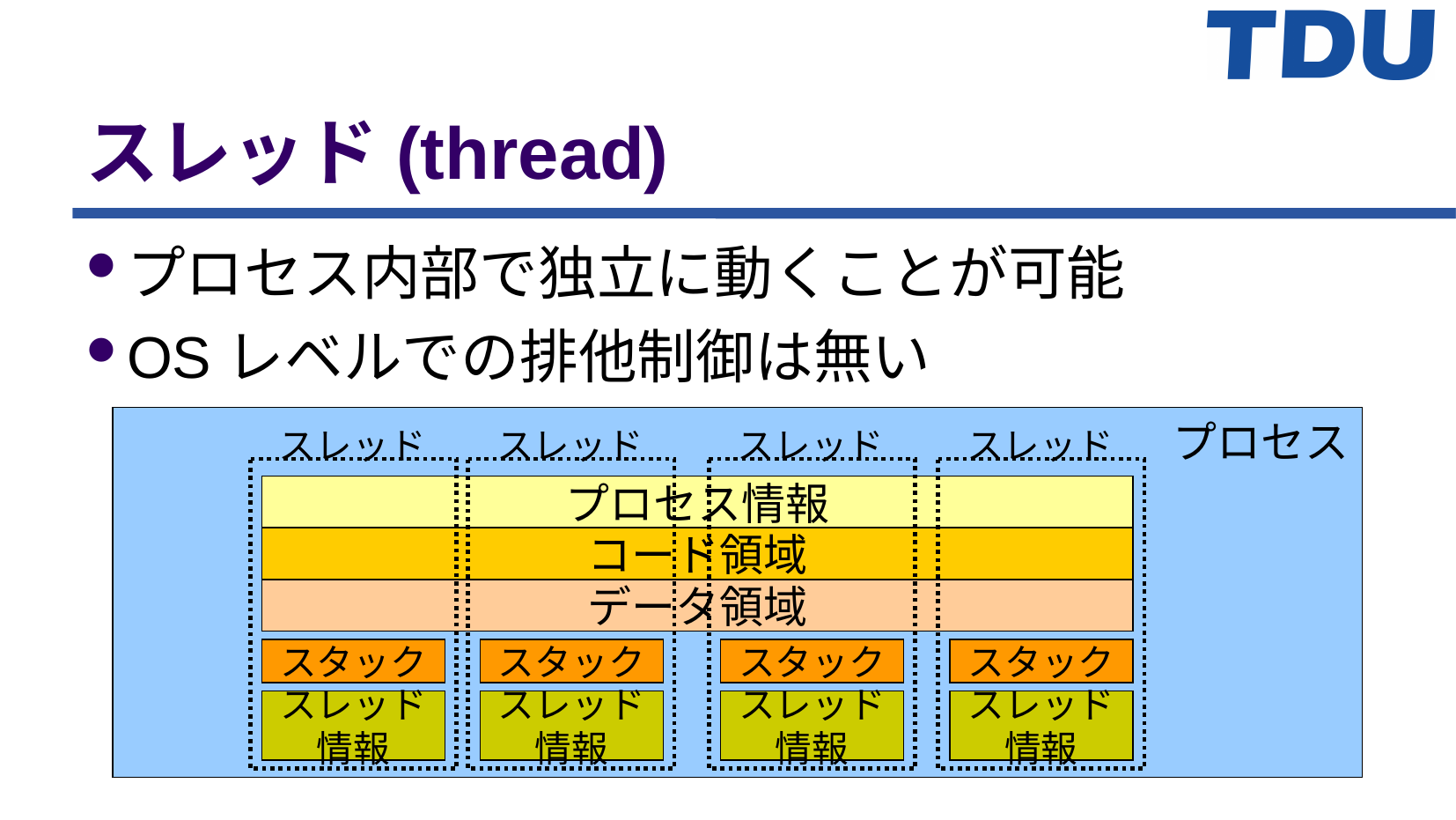

スレッド(thread)
プロセス内部で独立に動くことが可能
OSレベルでの排他制御は無い
プロセス
スレッド

スレッド

スレッド

スレッド

プロセス情報
コード領域
データ領域
スタック
スタック
スタック
スタック
スレッド
情報
スレッド
情報
スレッド
情報
スレッド
情報